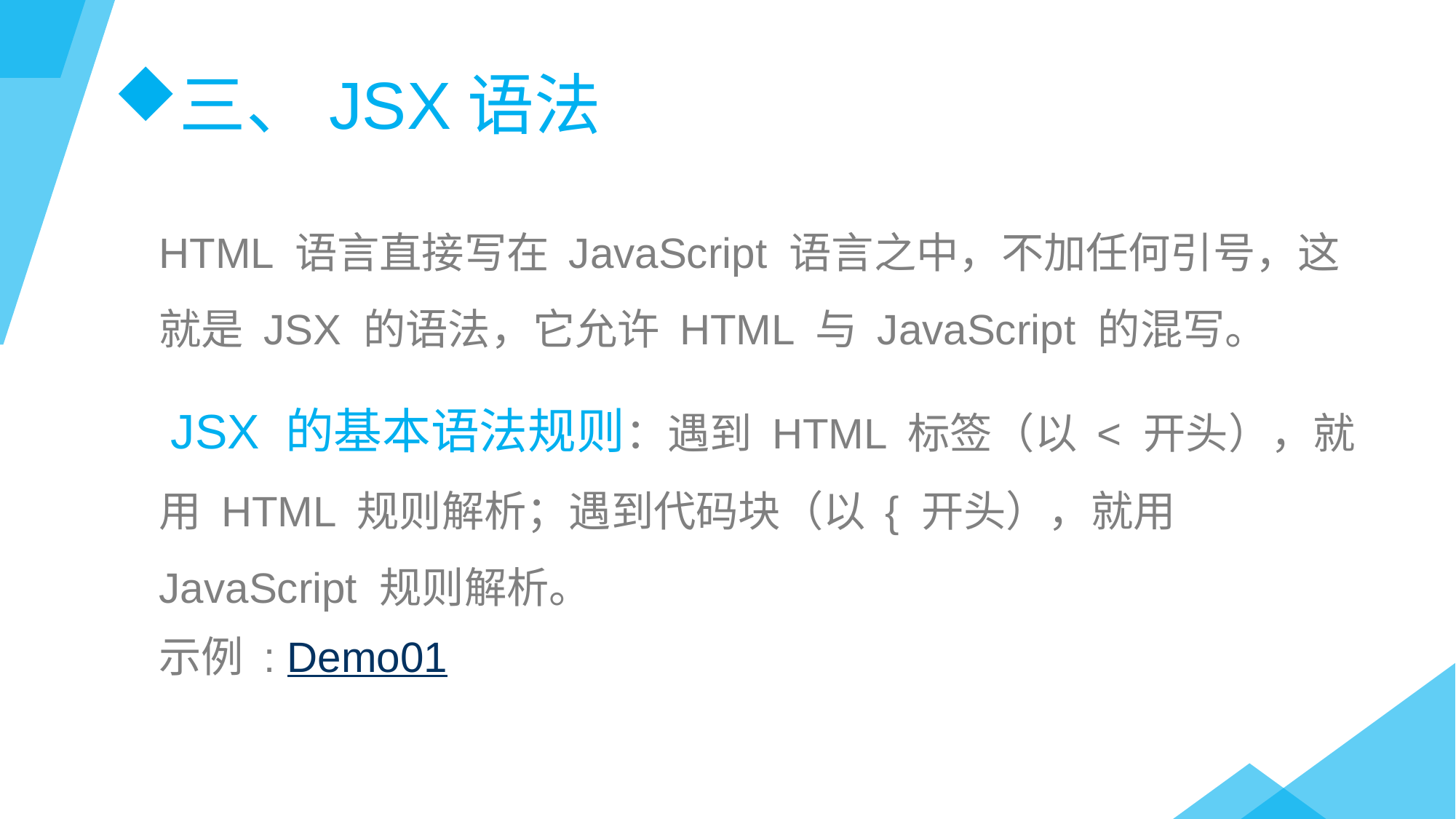

三、JSX语法
HTML 语言直接写在 JavaScript 语言之中，不加任何引号，这就是 JSX 的语法，它允许 HTML 与 JavaScript 的混写。
 JSX 的基本语法规则：遇到 HTML 标签（以 < 开头），就用 HTML 规则解析；遇到代码块（以 { 开头），就用 JavaScript 规则解析。
示例 : Demo01